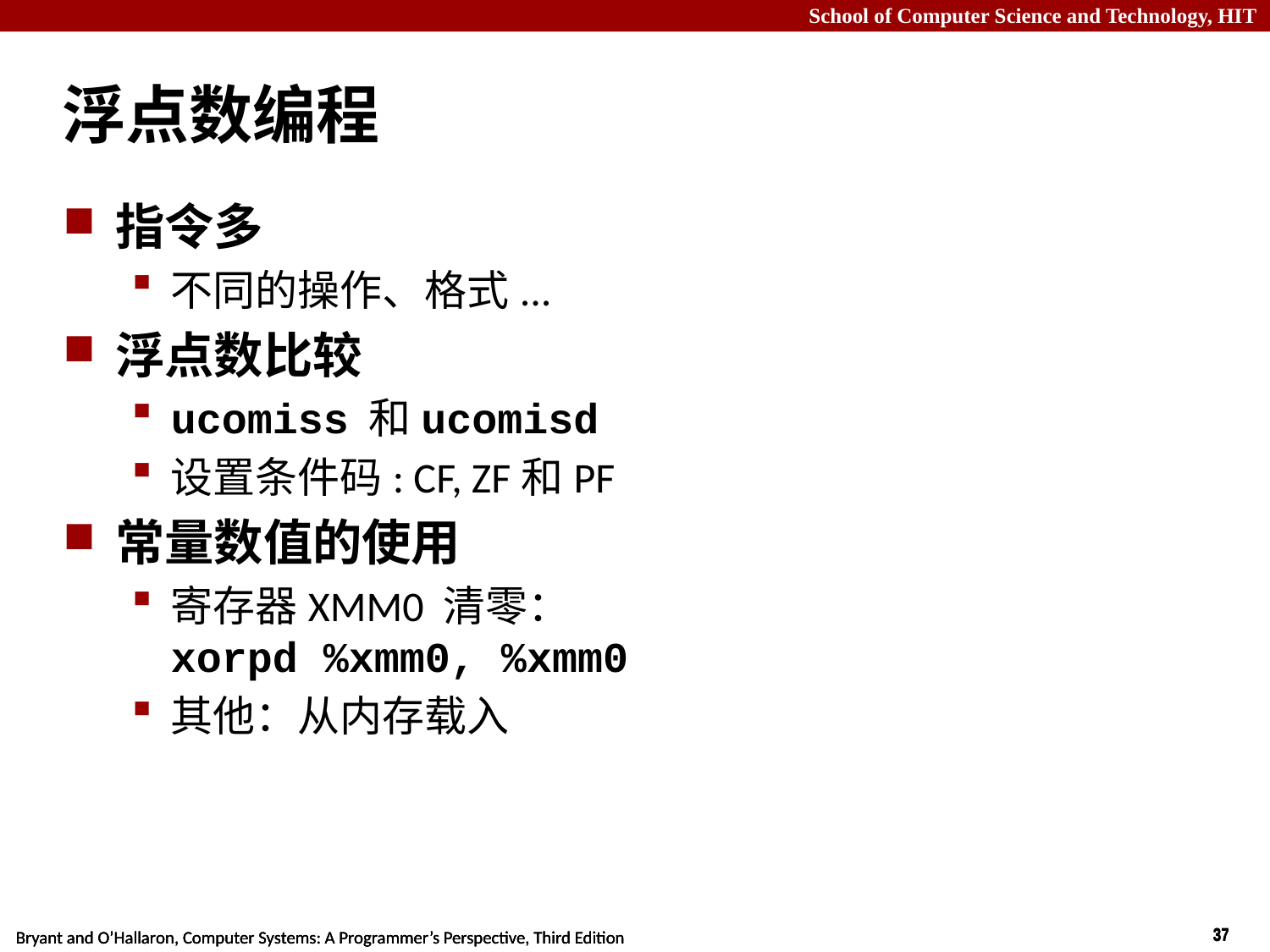

# 浮点数编程
指令多
不同的操作、格式...
浮点数比较
ucomiss 和ucomisd
设置条件码: CF, ZF和PF
常量数值的使用
寄存器XMM0 清零：
xorpd %xmm0, %xmm0
其他：从内存载入